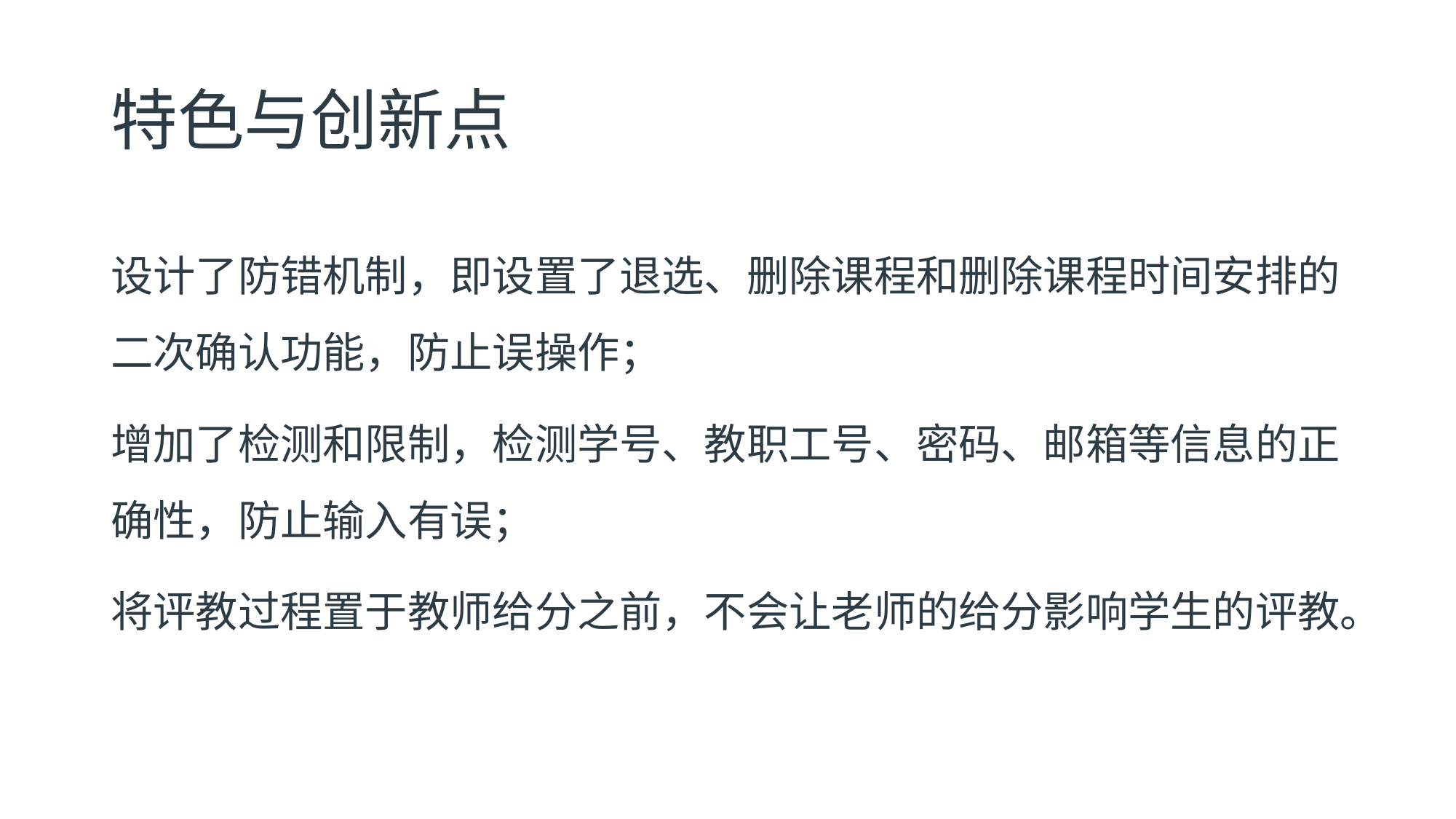

# 特色与创新点
设计了防错机制，即设置了退选、删除课程和删除课程时间安排的二次确认功能，防止误操作；
增加了检测和限制，检测学号、教职工号、密码、邮箱等信息的正确性，防止输入有误；
将评教过程置于教师给分之前，不会让老师的给分影响学生的评教。